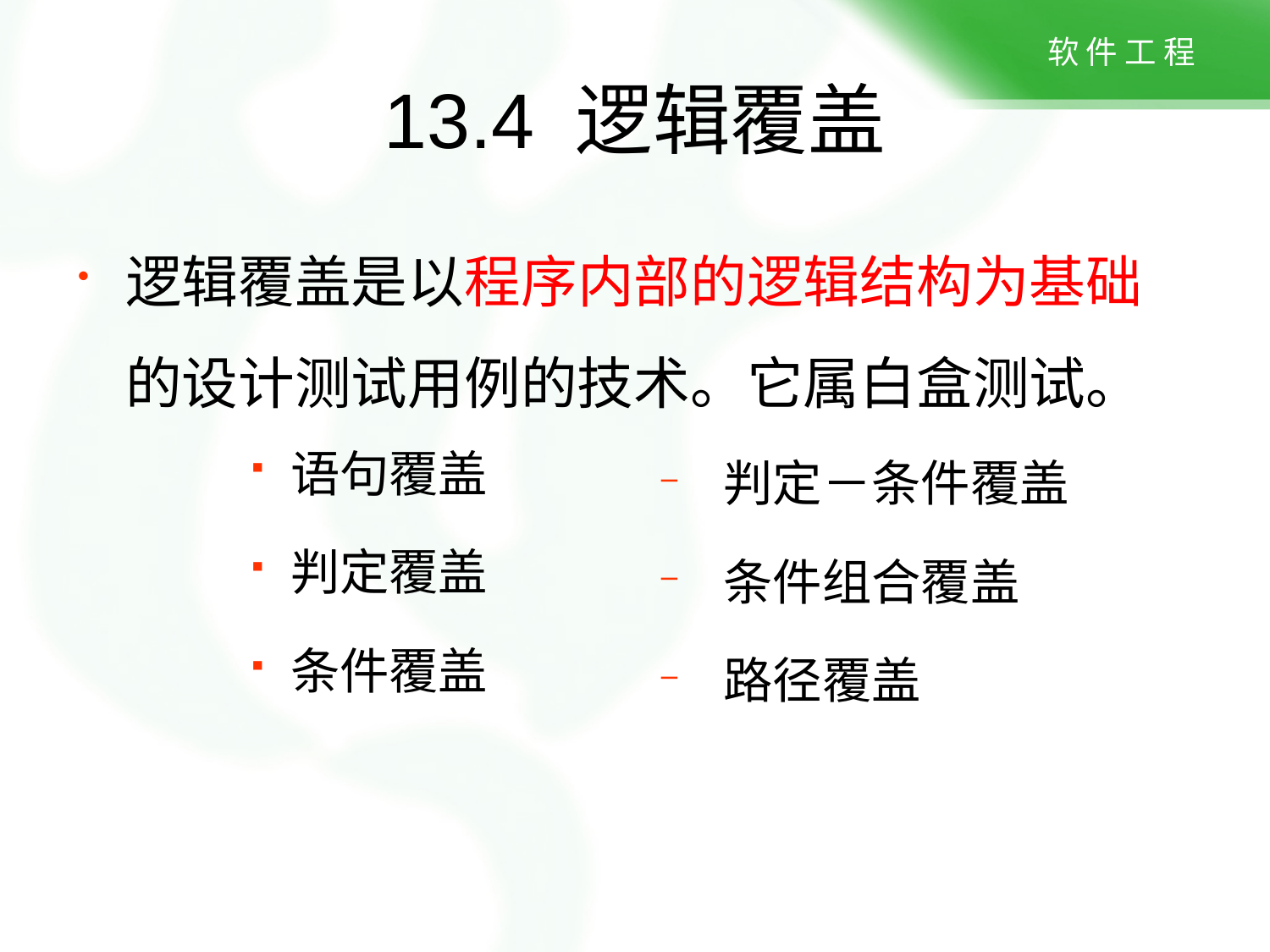

13.4 逻辑覆盖
逻辑覆盖是以程序内部的逻辑结构为基础的设计测试用例的技术。它属白盒测试。

 判定－条件覆盖
 条件组合覆盖
 路径覆盖
语句覆盖
判定覆盖
条件覆盖